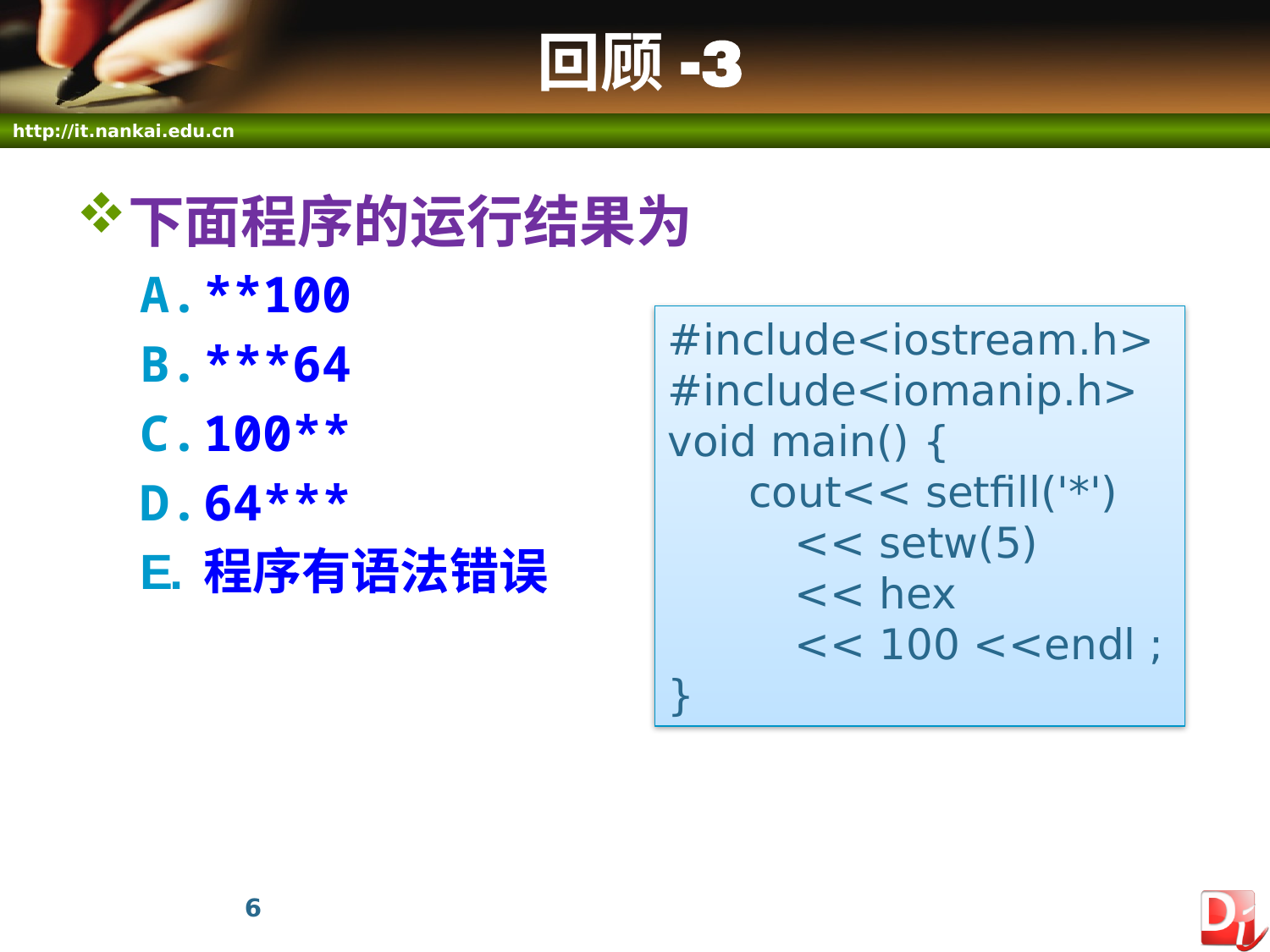

# 回顾-3
下面程序的运行结果为
**100
***64
100**
64***
程序有语法错误
#include<iostream.h>
#include<iomanip.h>
void main() {
      cout<< setfill('*')
	<< setw(5)
	<< hex
	<< 100 <<endl ;
}
6